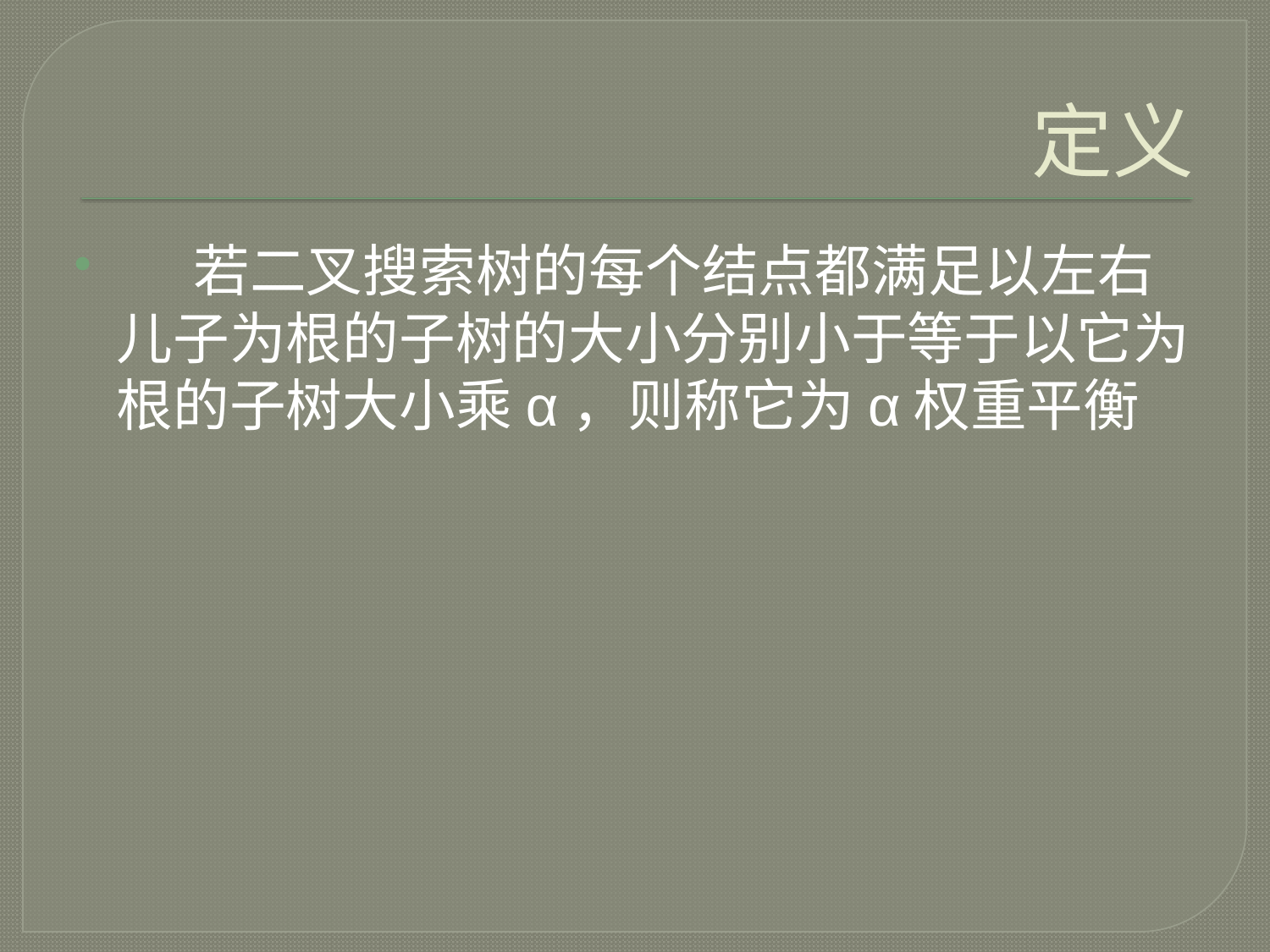

# 定义
     若二叉搜索树的每个结点都满足以左右儿子为根的子树的大小分别小于等于以它为根的子树大小乘α，则称它为α权重平衡